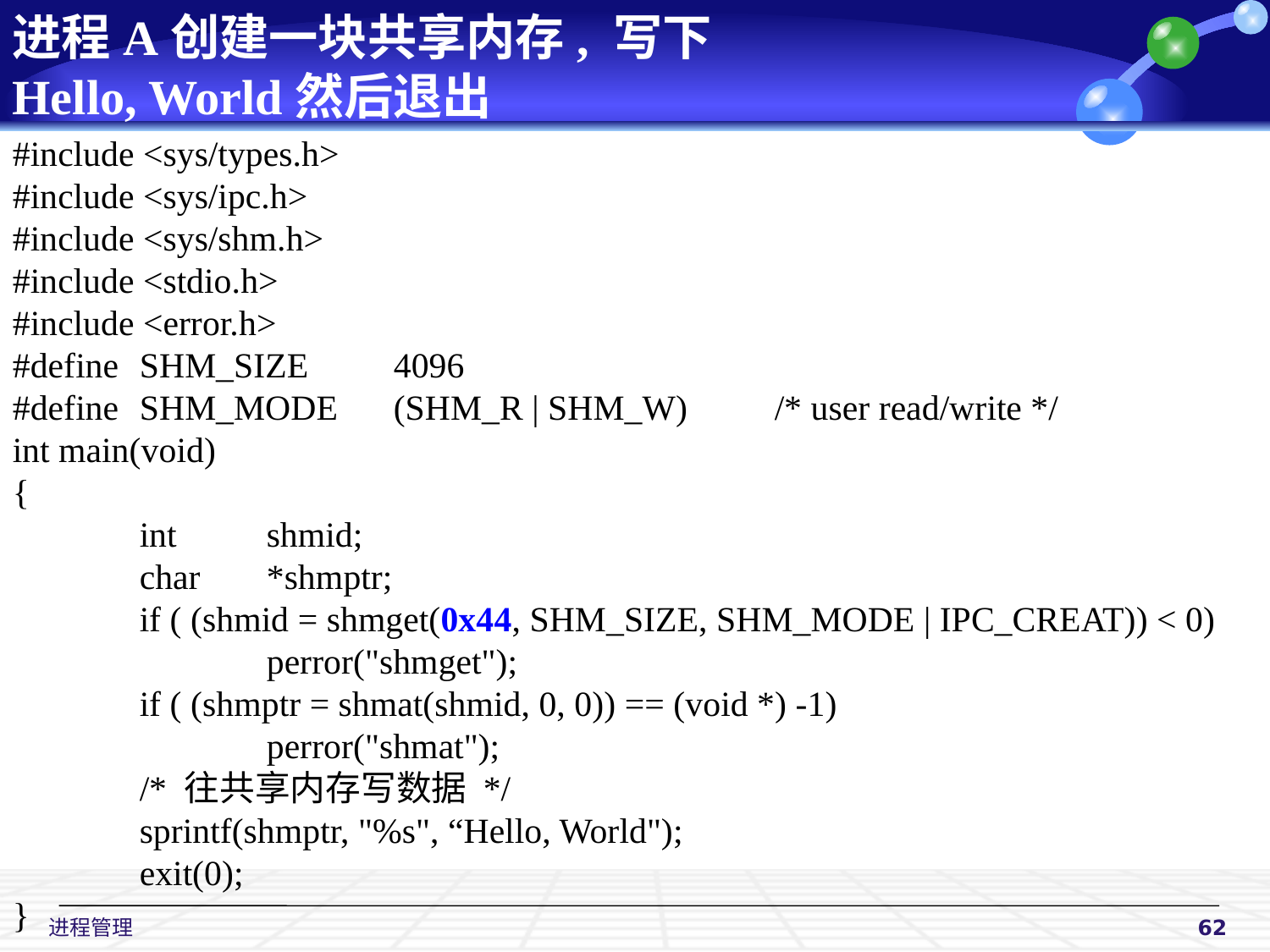

进程A创建一块共享内存, 写下
Hello, World然后退出
#include <sys/types.h>
#include <sys/ipc.h>
#include <sys/shm.h>
#include <stdio.h>
#include <error.h>
#define	SHM_SIZE	4096
#define	SHM_MODE	(SHM_R | SHM_W)	/* user read/write */
int main(void)
{
	int	shmid;
	char	*shmptr;
	if ( (shmid = shmget(0x44, SHM_SIZE, SHM_MODE | IPC_CREAT)) < 0)
        		perror("shmget");
	if ( (shmptr = shmat(shmid, 0, 0)) == (void *) -1)
		perror("shmat");
	/* 往共享内存写数据 */
	sprintf(shmptr, "%s", “Hello, World");
	exit(0);
}
   进程管理
62